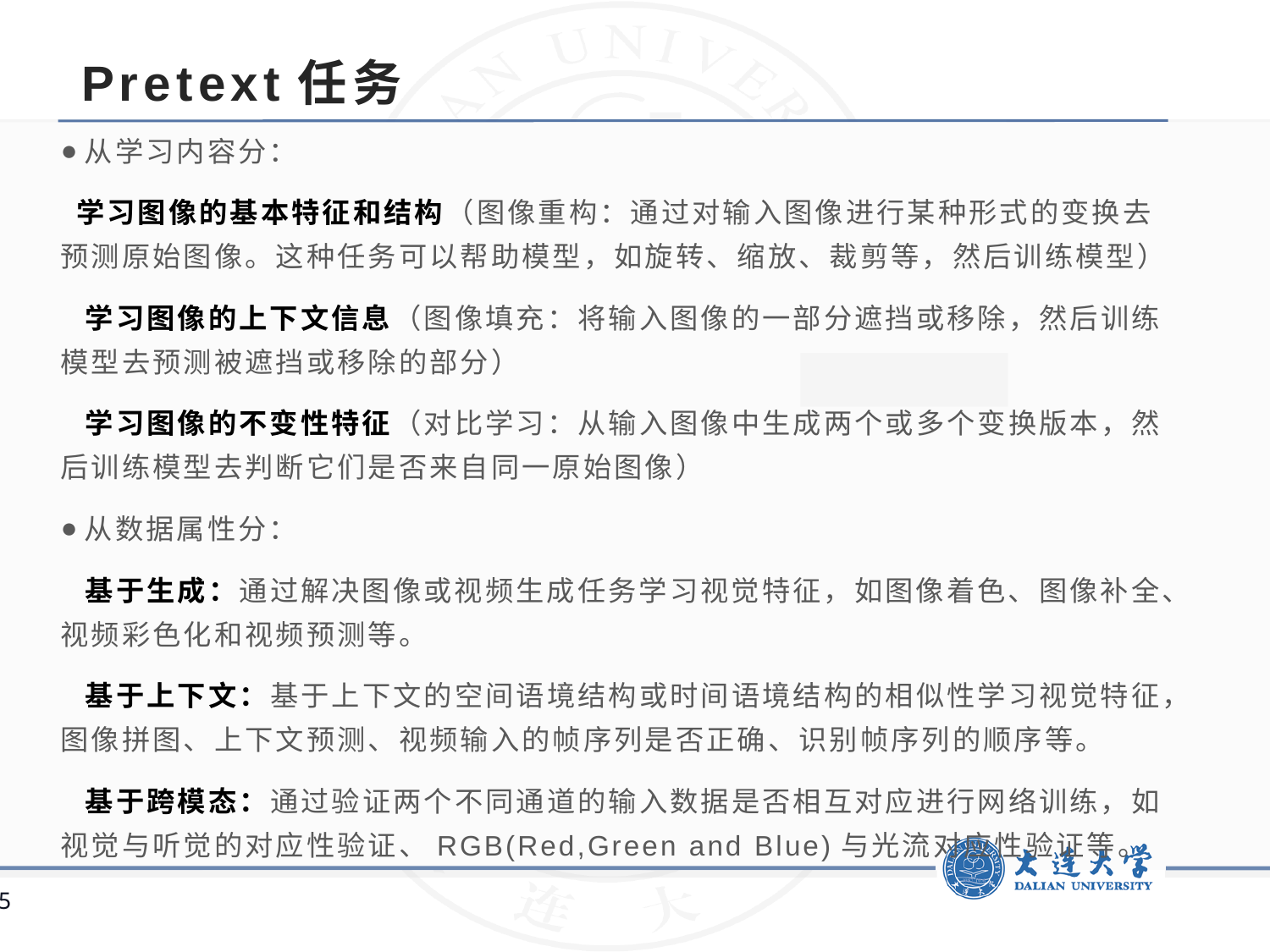

# Pretext任务
从学习内容分：
 学习图像的基本特征和结构（图像重构：通过对输入图像进行某种形式的变换去预测原始图像。这种任务可以帮助模型，如旋转、缩放、裁剪等，然后训练模型）
  学习图像的上下文信息（图像填充：将输入图像的一部分遮挡或移除，然后训练模型去预测被遮挡或移除的部分）
  学习图像的不变性特征（对比学习：从输入图像中生成两个或多个变换版本，然后训练模型去判断它们是否来自同一原始图像）
从数据属性分：
  基于生成：通过解决图像或视频生成任务学习视觉特征，如图像着色、图像补全、视频彩色化和视频预测等。
  基于上下文：基于上下文的空间语境结构或时间语境结构的相似性学习视觉特征，图像拼图、上下文预测、视频输入的帧序列是否正确、识别帧序列的顺序等。
  基于跨模态：通过验证两个不同通道的输入数据是否相互对应进行网络训练，如视觉与听觉的对应性验证、RGB(Red,Green and Blue)与光流对应性验证等。